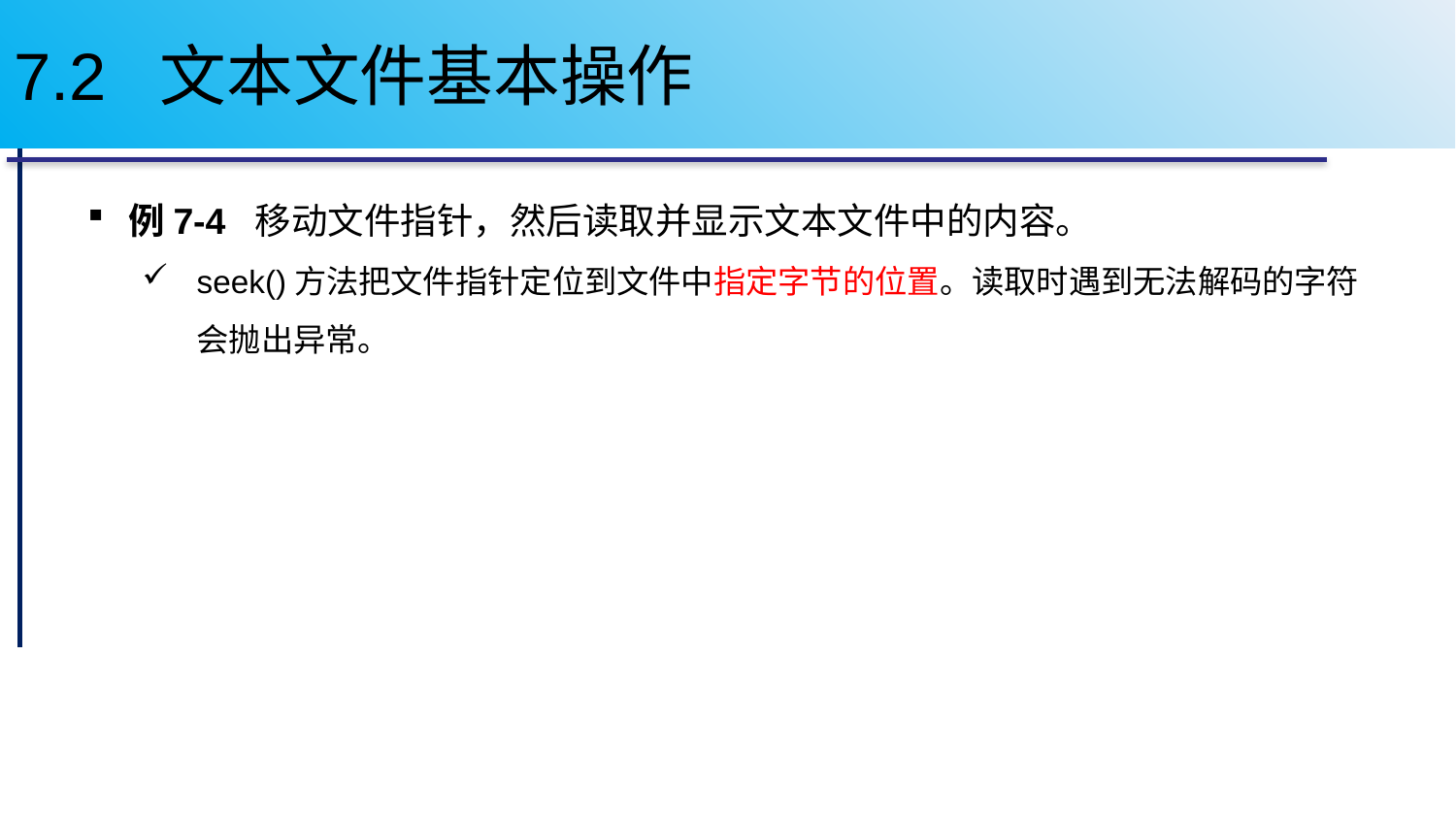

# 7.2  文本文件基本操作
例7-4  移动文件指针，然后读取并显示文本文件中的内容。
seek()方法把文件指针定位到文件中指定字节的位置。读取时遇到无法解码的字符会抛出异常。